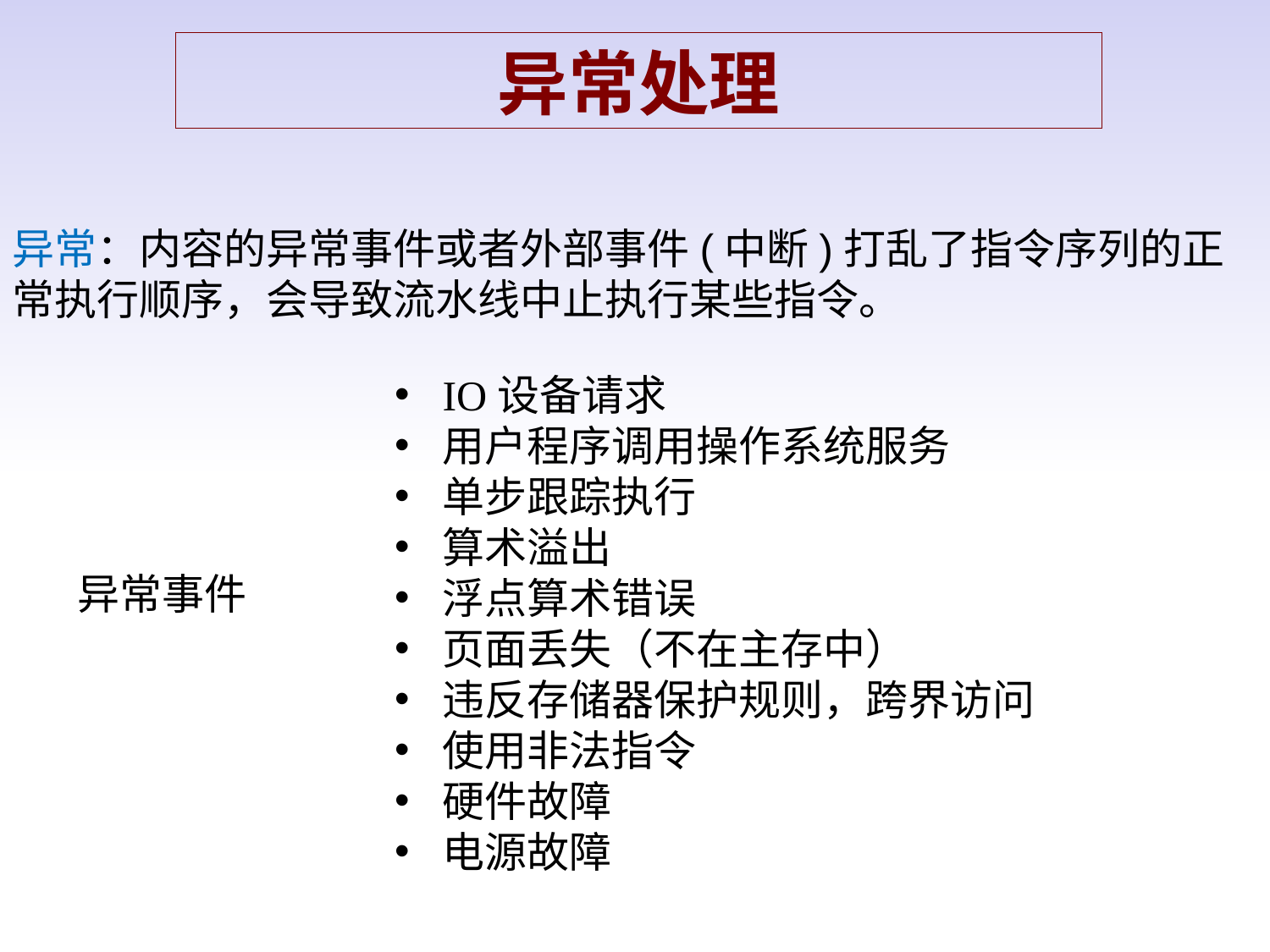

异常处理
异常：内容的异常事件或者外部事件(中断)打乱了指令序列的正常执行顺序，会导致流水线中止执行某些指令。
IO设备请求
用户程序调用操作系统服务
单步跟踪执行
算术溢出
浮点算术错误
页面丢失（不在主存中）
违反存储器保护规则，跨界访问
使用非法指令
硬件故障
电源故障
异常事件